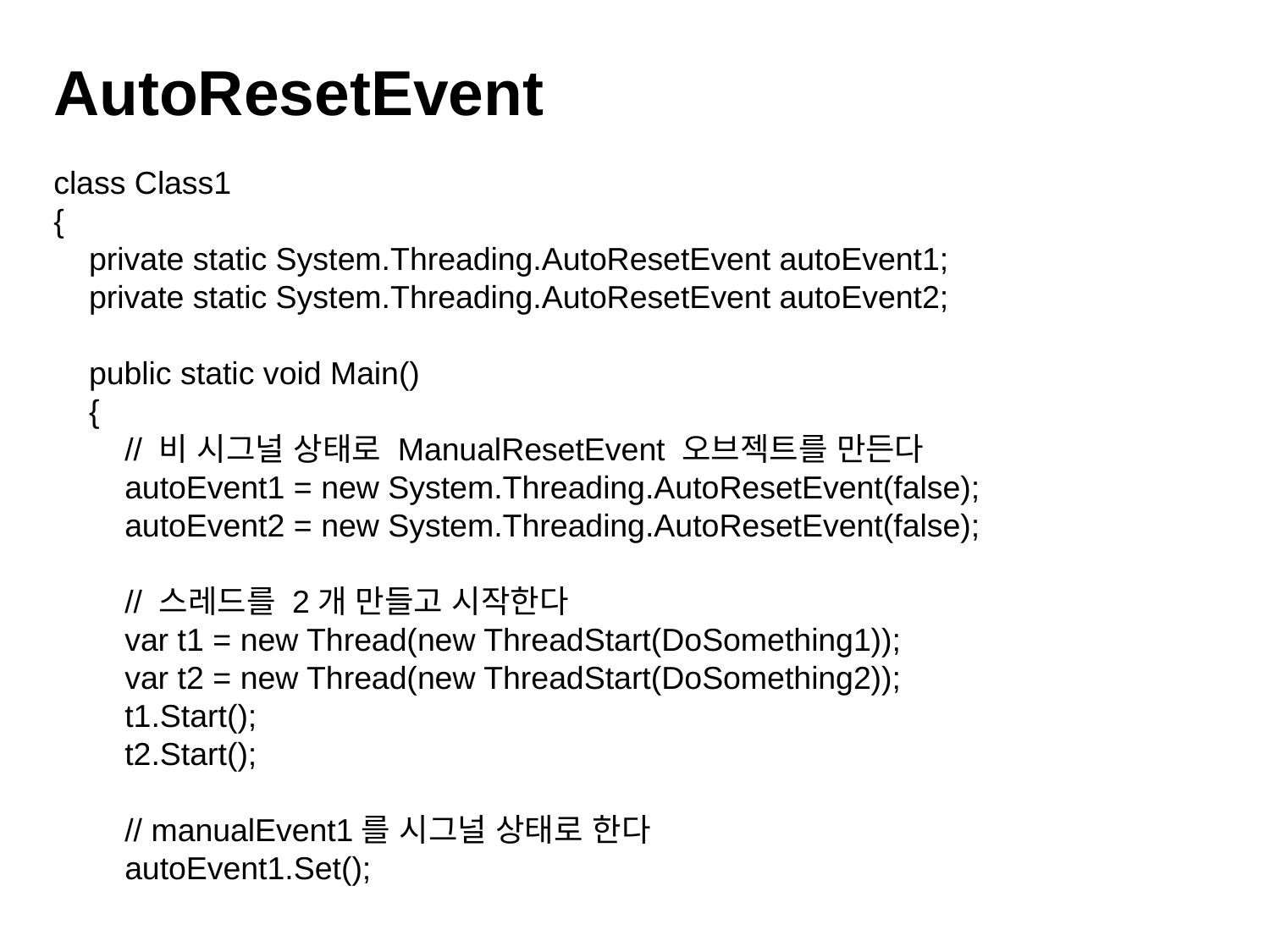

AutoResetEvent
class Class1
{
    private static System.Threading.AutoResetEvent autoEvent1;
    private static System.Threading.AutoResetEvent autoEvent2;

    public static void Main()
    {
        // 비 시그널 상태로 ManualResetEvent 오브젝트를 만든다
        autoEvent1 = new System.Threading.AutoResetEvent(false);
        autoEvent2 = new System.Threading.AutoResetEvent(false);

        // 스레드를 2개 만들고 시작한다
        var t1 = new Thread(new ThreadStart(DoSomething1));
        var t2 = new Thread(new ThreadStart(DoSomething2));
        t1.Start();
        t2.Start();

        // manualEvent1를 시그널 상태로 한다
        autoEvent1.Set();